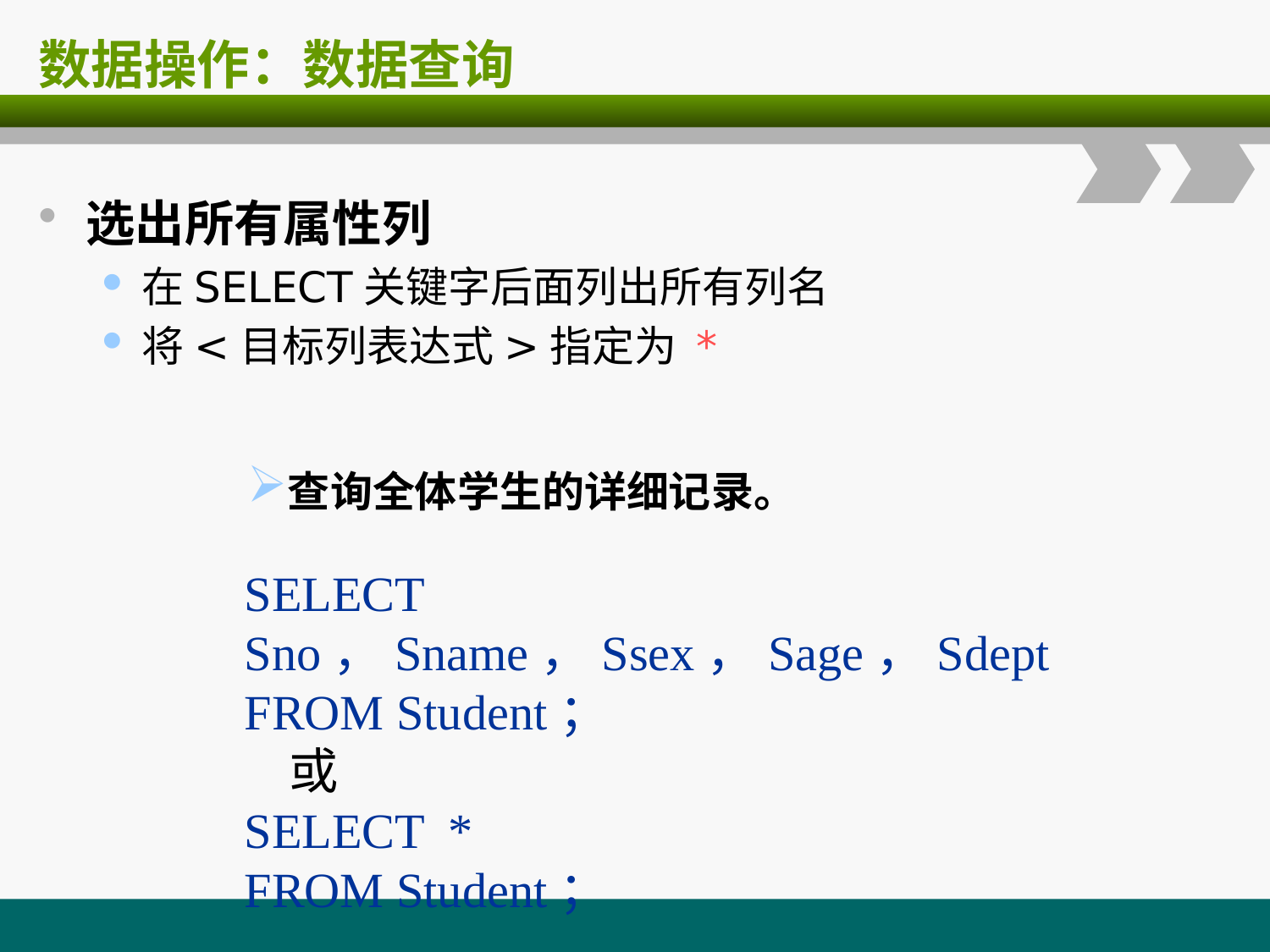

# 数据操作：数据查询
选出所有属性列
在SELECT关键字后面列出所有列名
将<目标列表达式>指定为 *
查询全体学生的详细记录。
SELECT  Sno，Sname，Ssex，Sage，Sdept
FROM Student；
   或
SELECT  *
FROM Student；